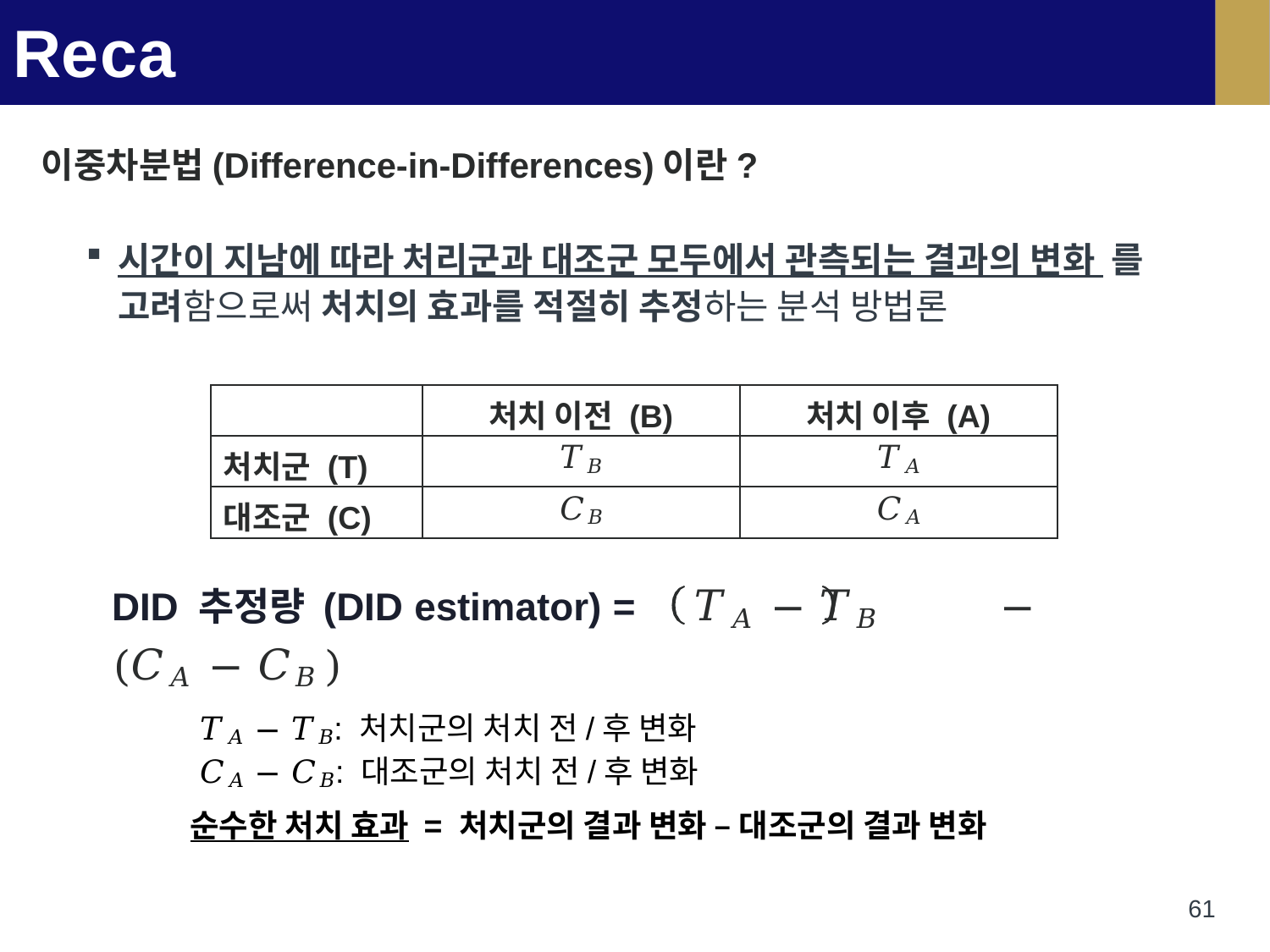

# Recap
이중차분법(Difference-in-Differences)이란?

시간이 지남에 따라 처리군과 대조군 모두에서 관측되는 결과의 변화  를 고려함으로써 처치의 효과를 적절히 추정하는 분석 방법론
|  | 처치 이전 (B) | 처치 이후 (A) |
| --- | --- | --- |
| 처치군 (T) | 𝑇𝐵 | 𝑇𝐴 |
| 대조군 (C) | 𝐶𝐵 | 𝐶𝐴 |
DID 추정량 (DID estimator) =	𝑇𝐴  − 𝑇𝐵	− (𝐶𝐴  − 𝐶𝐵 )
𝑇𝐴 − 𝑇𝐵: 처치군의 처치 전/후 변화
𝐶𝐴 − 𝐶𝐵: 대조군의 처치 전/후 변화
순수한 처치 효과 = 처치군의 결과 변화 – 대조군의 결과 변화

61